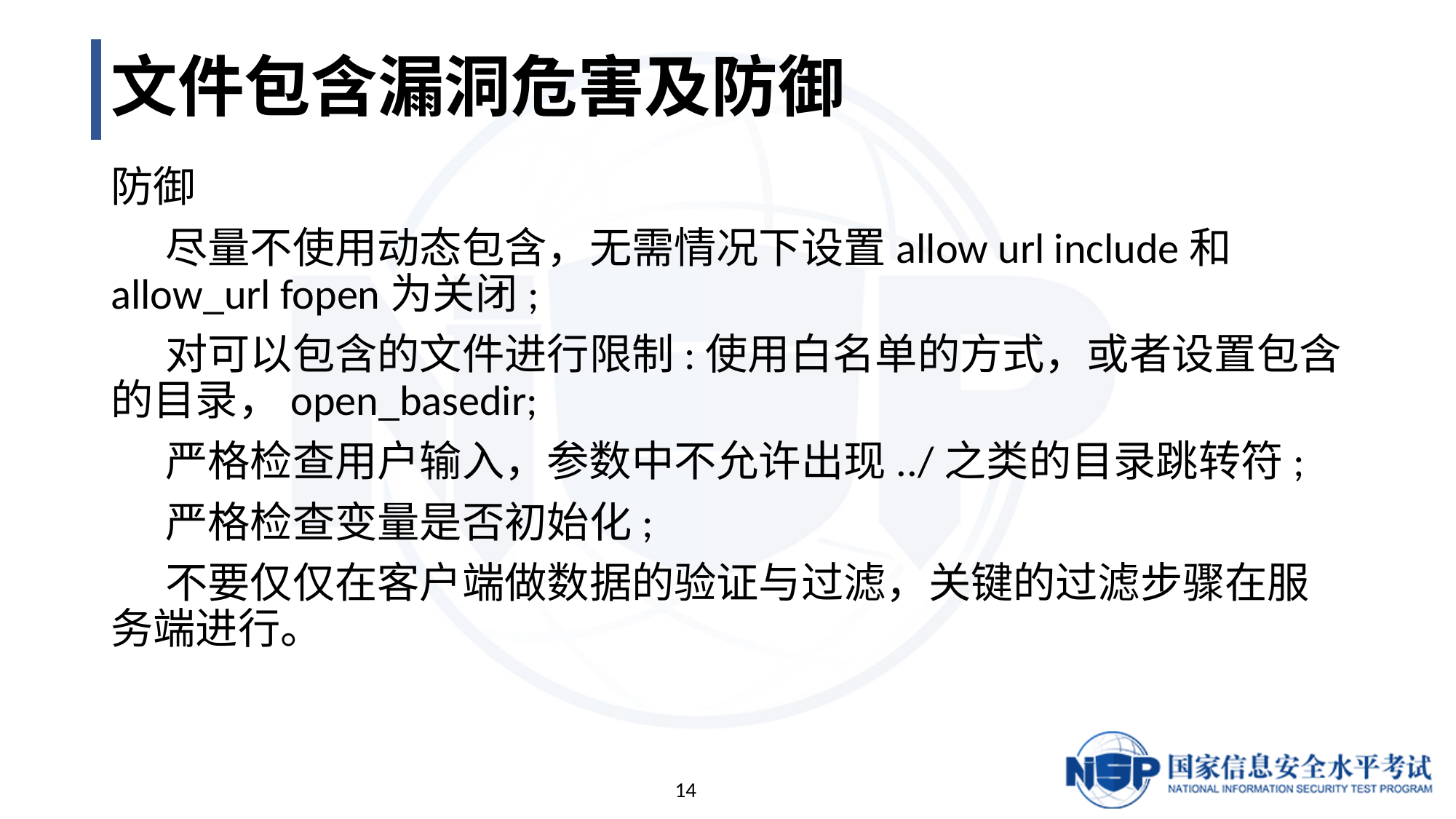

# 文件包含漏洞危害及防御
防御
尽量不使用动态包含，无需情况下设置allow url include和allow_url fopen为关闭;
对可以包含的文件进行限制:使用白名单的方式，或者设置包含的目录，open_basedir;
严格检查用户输入，参数中不允许出现../之类的目录跳转符;
严格检查变量是否初始化;
不要仅仅在客户端做数据的验证与过滤，关键的过滤步骤在服务端进行。